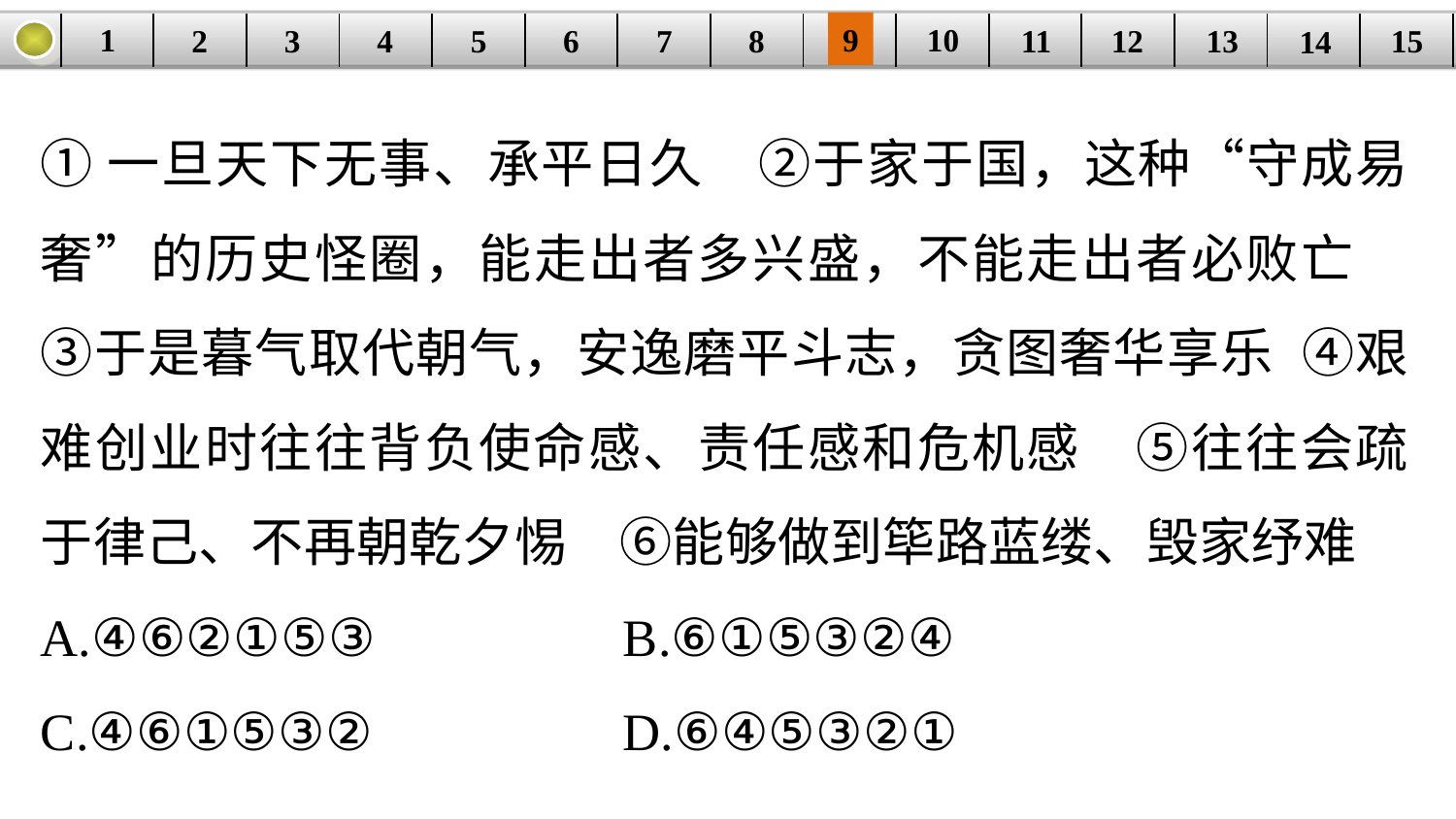

9
10
1
3
4
5
6
8
11
2
12
15
|  |  |  |  |  |  |  |  |  |  |  |  |  |  |  |
| --- | --- | --- | --- | --- | --- | --- | --- | --- | --- | --- | --- | --- | --- | --- |
7
13
14

①一旦天下无事、承平日久　②于家于国，这种“守成易奢”的历史怪圈，能走出者多兴盛，不能走出者必败亡　③于是暮气取代朝气，安逸磨平斗志，贪图奢华享乐     ④艰难创业时往往背负使命感、责任感和危机感　⑤往往会疏于律己、不再朝乾夕惕　⑥能够做到筚路蓝缕、毁家纾难
A.④⑥②①⑤③  		B.⑥①⑤③②④
C.④⑥①⑤③②  		D.⑥④⑤③②①